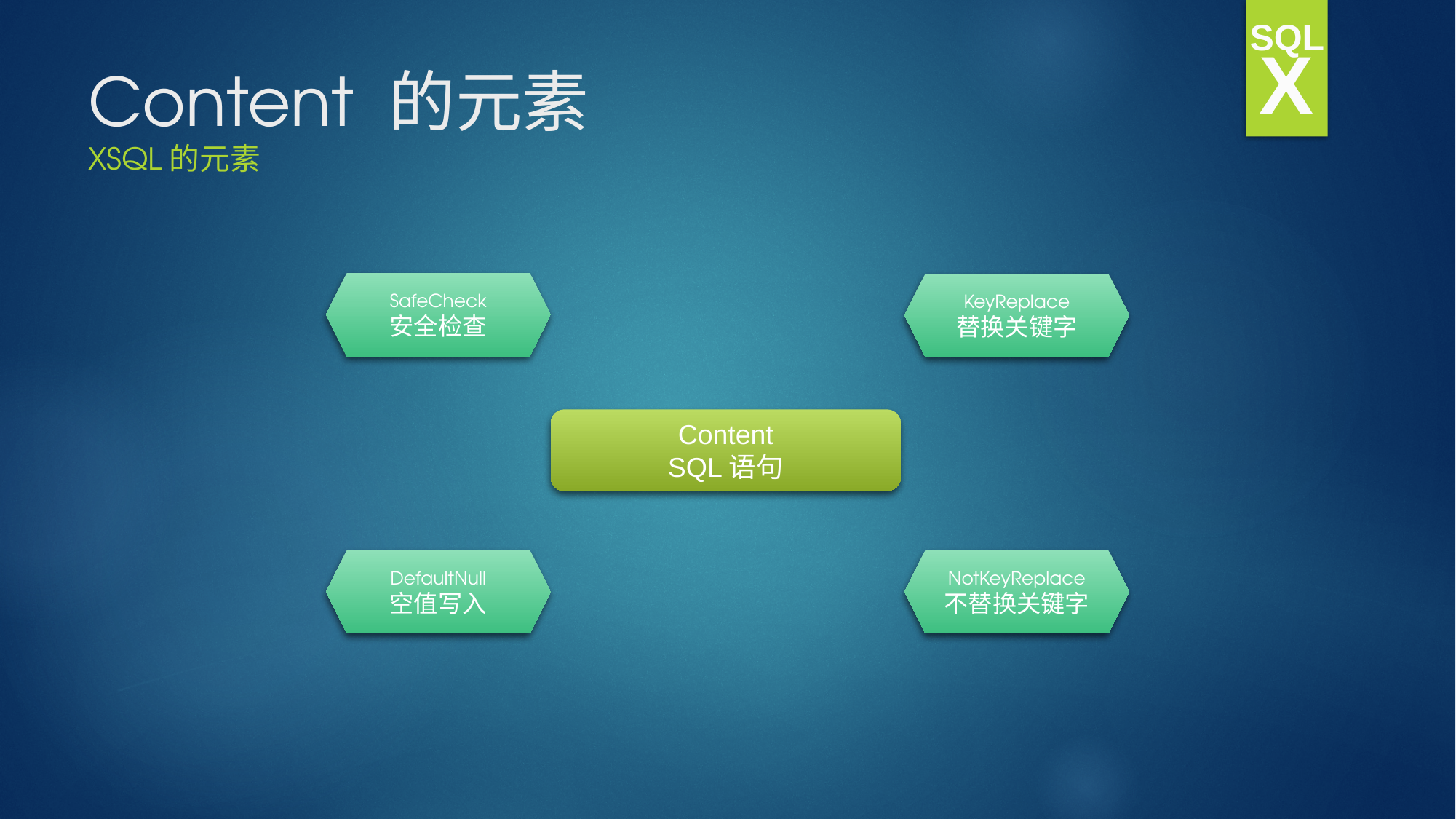

SQL
X
# Content 的元素 XSQL的元素
SafeCheck
安全检查
KeyReplace
替换关键字
Content
SQL语句
DefaultNull
空值写入
NotKeyReplace
不替换关键字